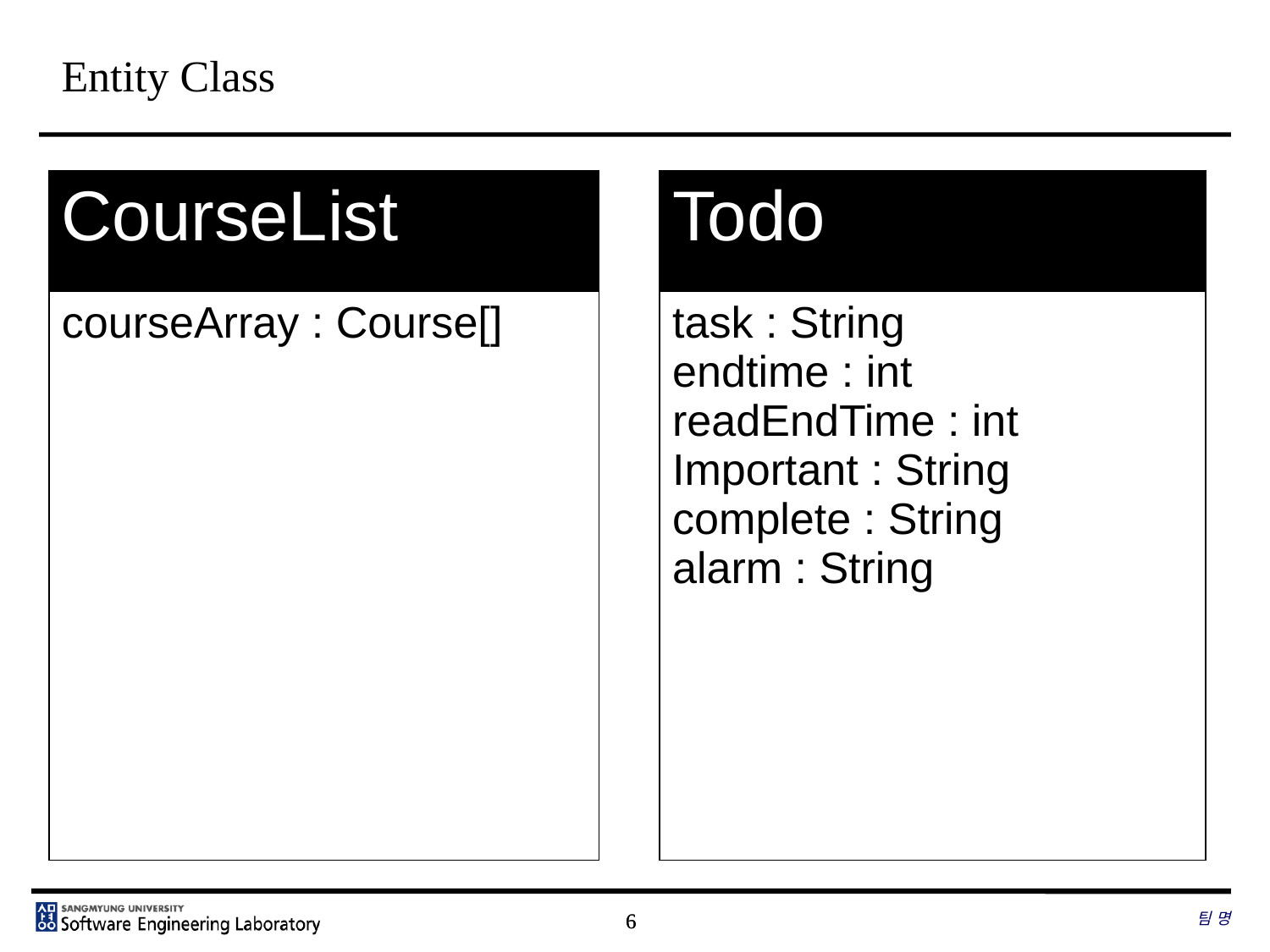

# Entity Class
| CourseList |
| --- |
| courseArray : Course[] |
| Todo |
| --- |
| task : String endtime : int readEndTime : int Important : String complete : String alarm : String |
팀 명